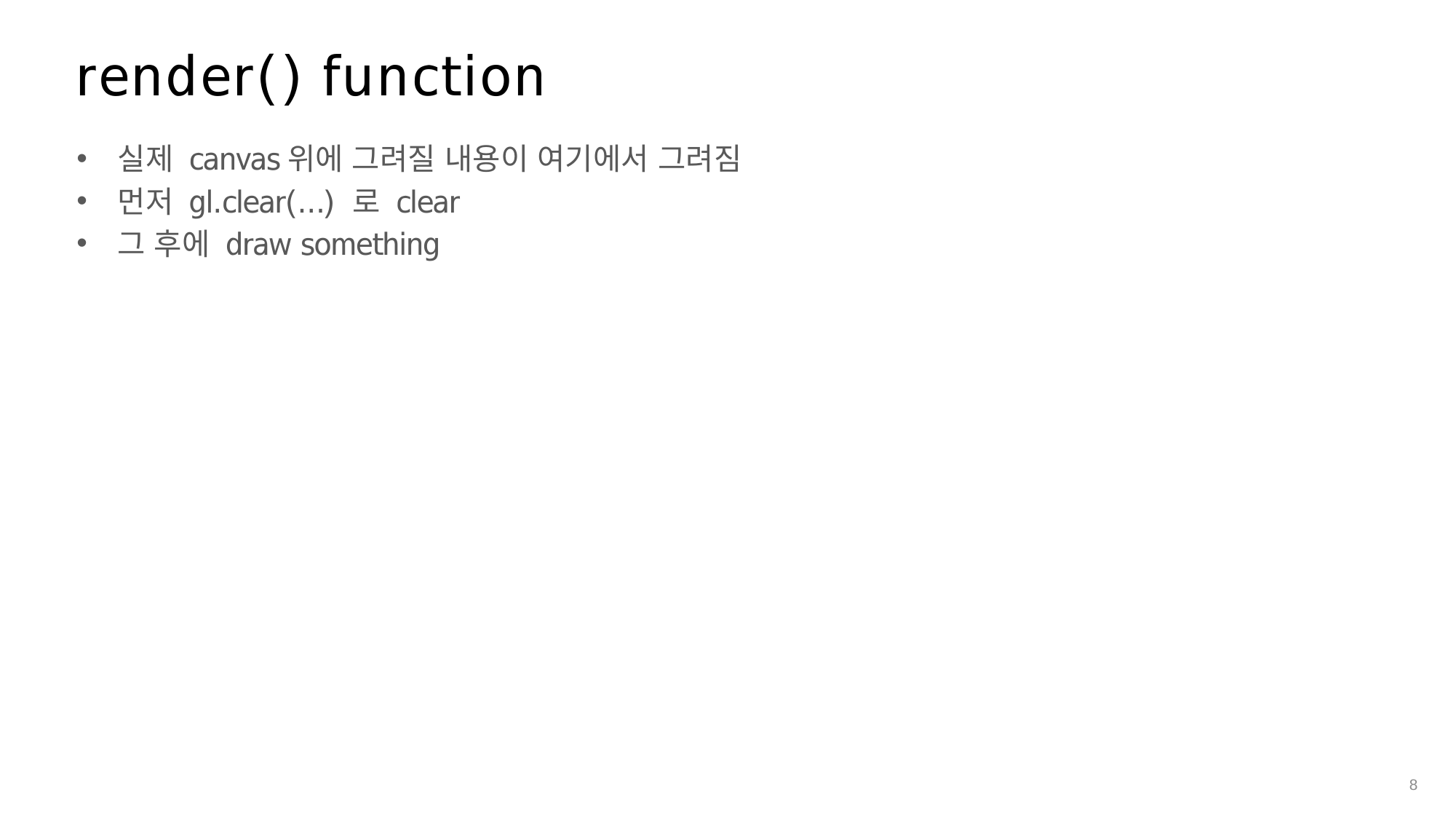

# render() function
실제 canvas위에 그려질 내용이 여기에서 그려짐
먼저 gl.clear(...) 로 clear
그 후에 draw something
8